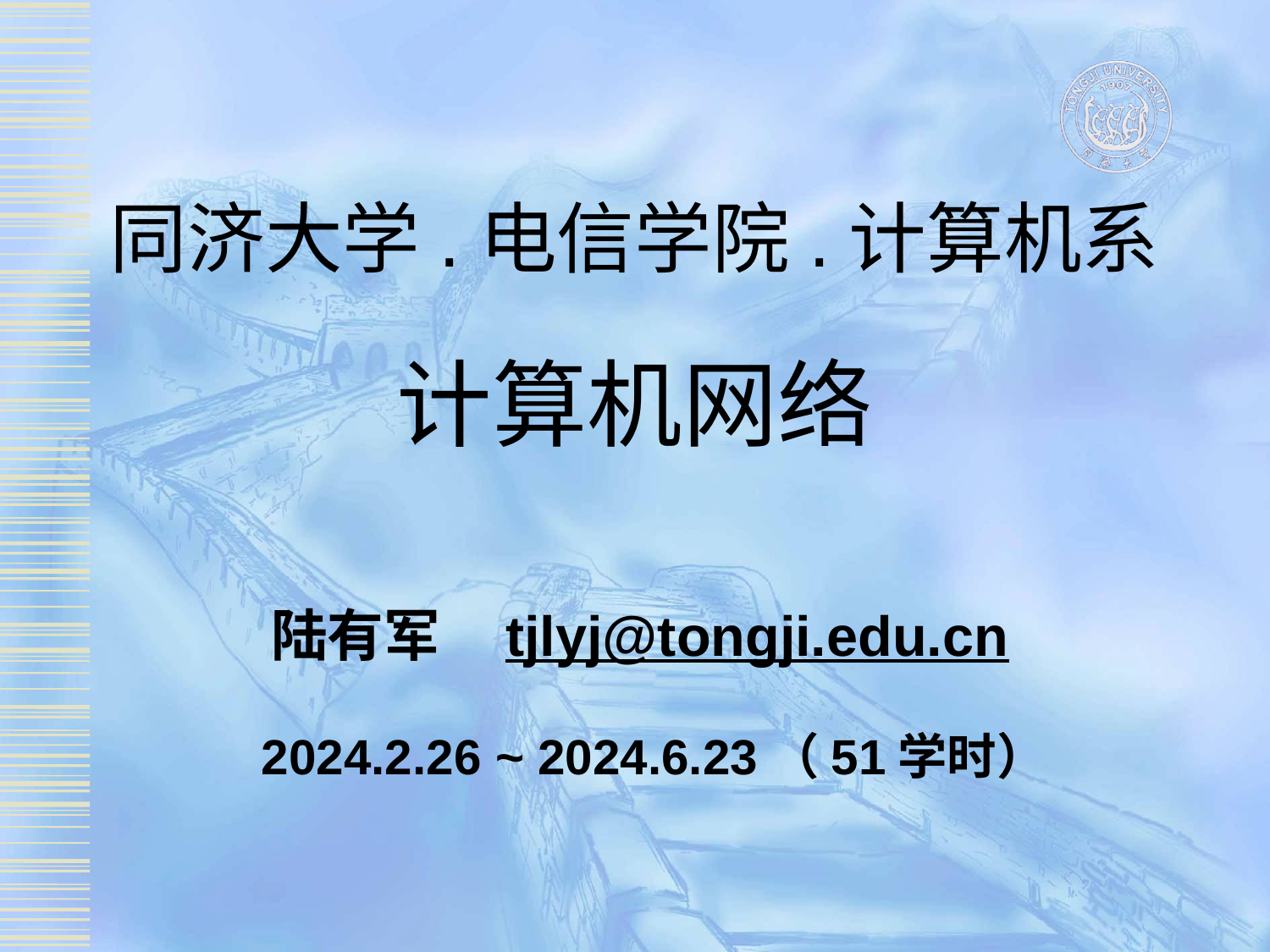

# 同济大学.电信学院.计算机系 计算机网络
陆有军    tjlyj@tongji.edu.cn
  2024.2.26 ~ 2024.6.23（51学时）